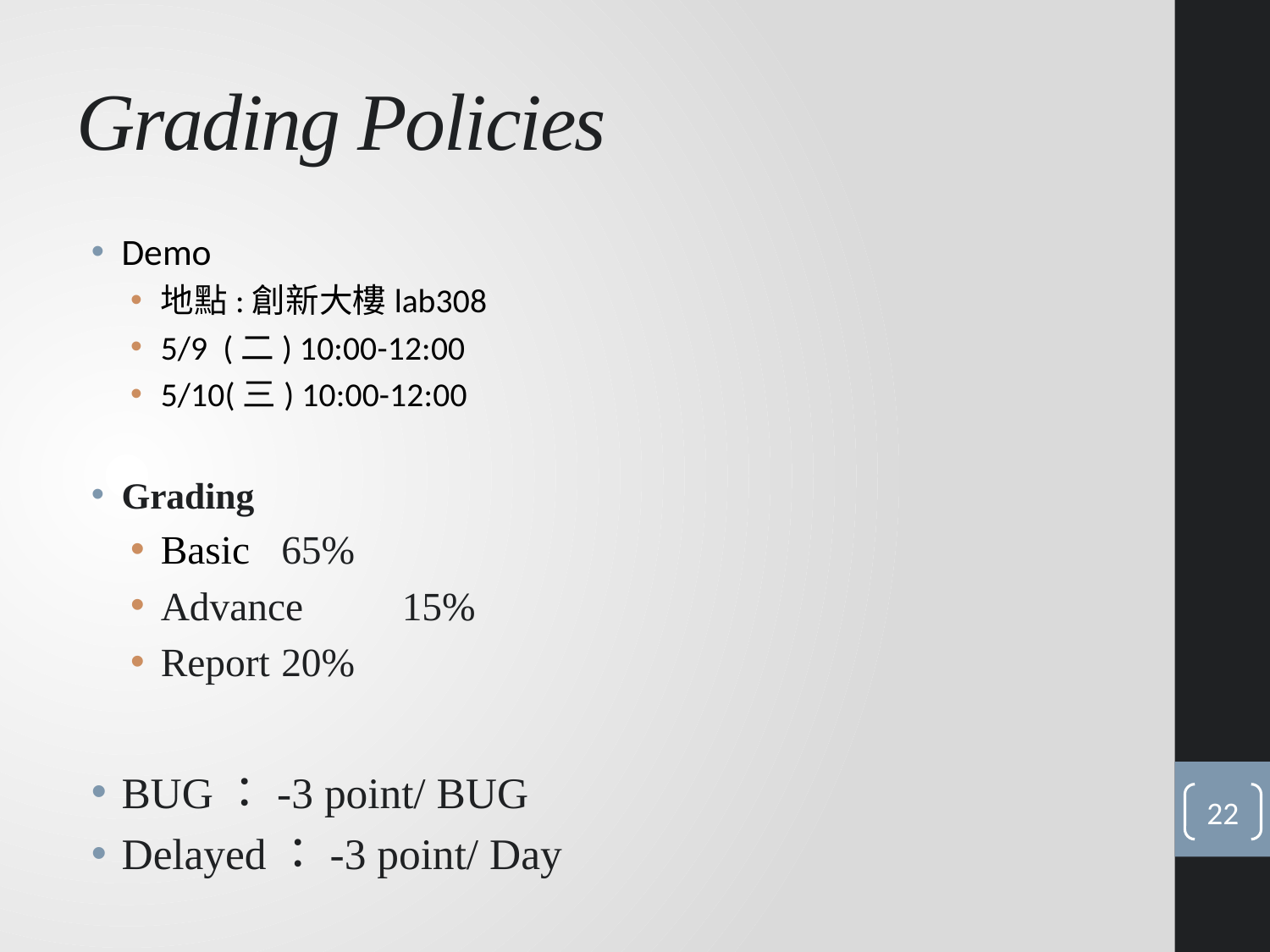

# Grading Policies
Demo
地點:創新大樓lab308
5/9  (二) 10:00-12:00
5/10(三) 10:00-12:00

Grading
Basic		65%
Advance		15%
Report		20%

BUG：-3 point/ BUG
Delayed：-3 point/ Day
22